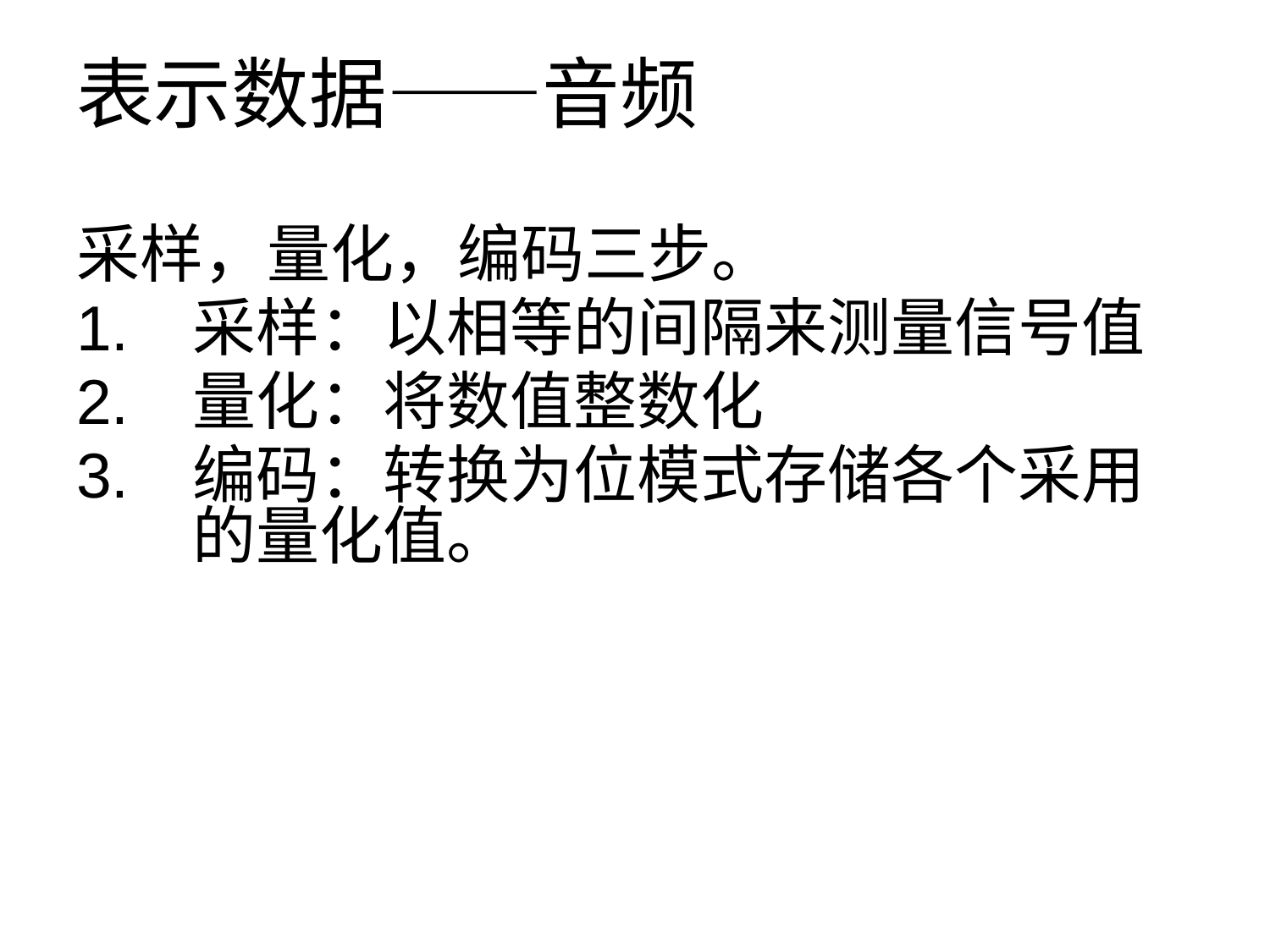

# 表示数据——音频
采样，量化，编码三步。
采样：以相等的间隔来测量信号值
量化：将数值整数化
编码：转换为位模式存储各个采用的量化值。